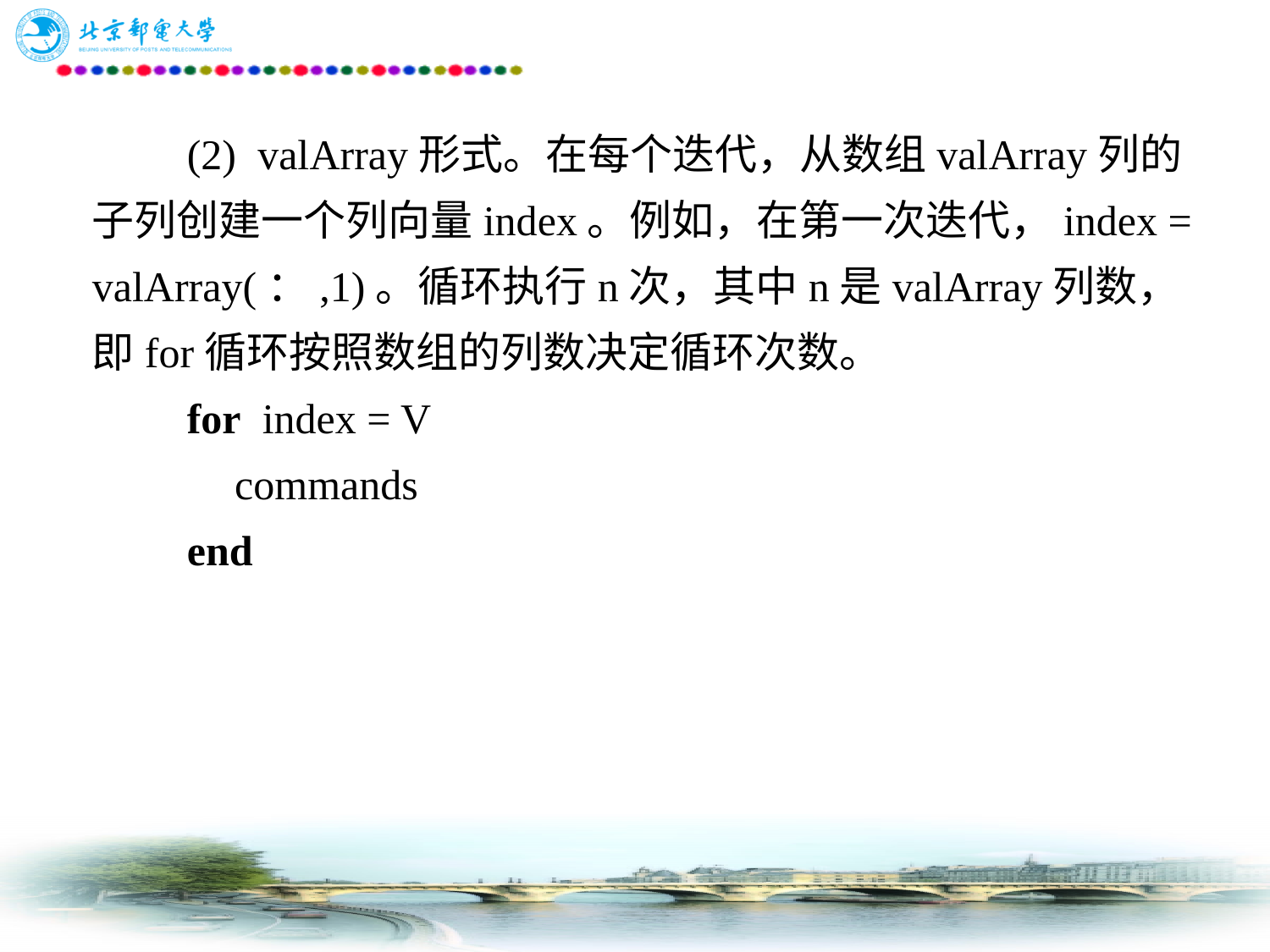

# (2)  valArray形式。在每个迭代，从数组valArray列的子列创建一个列向量index。例如，在第一次迭代，index = valArray(：,1)。循环执行n次，其中n是valArray列数，即for循环按照数组的列数决定循环次数。 　　for  index = V 　　     commands 　　end